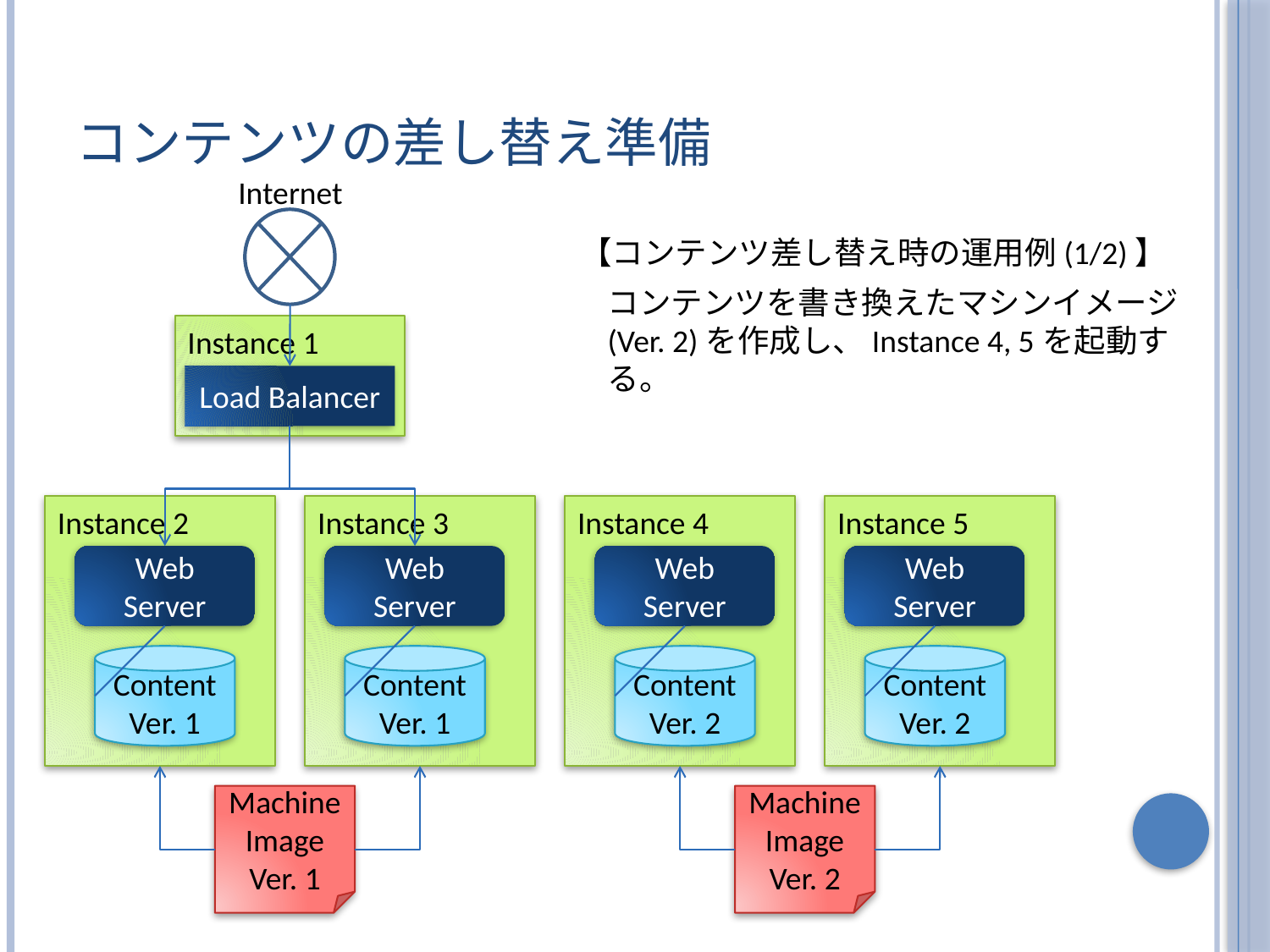

# コンテンツの差し替え準備
Internet

【コンテンツ差し替え時の運用例(1/2)】
コンテンツを書き換えたマシンイメージ(Ver. 2)を作成し、Instance 4, 5を起動する。
Instance 1
Load Balancer
Instance 2
Instance 3
Instance 4
Instance 5
Web Server
Web Server
Web Server
Web Server
Content
Ver. 1
Content Ver. 1
Content
Ver. 2
Content
Ver. 2
Machine Image
Ver. 1
Machine Image
Ver. 2
65